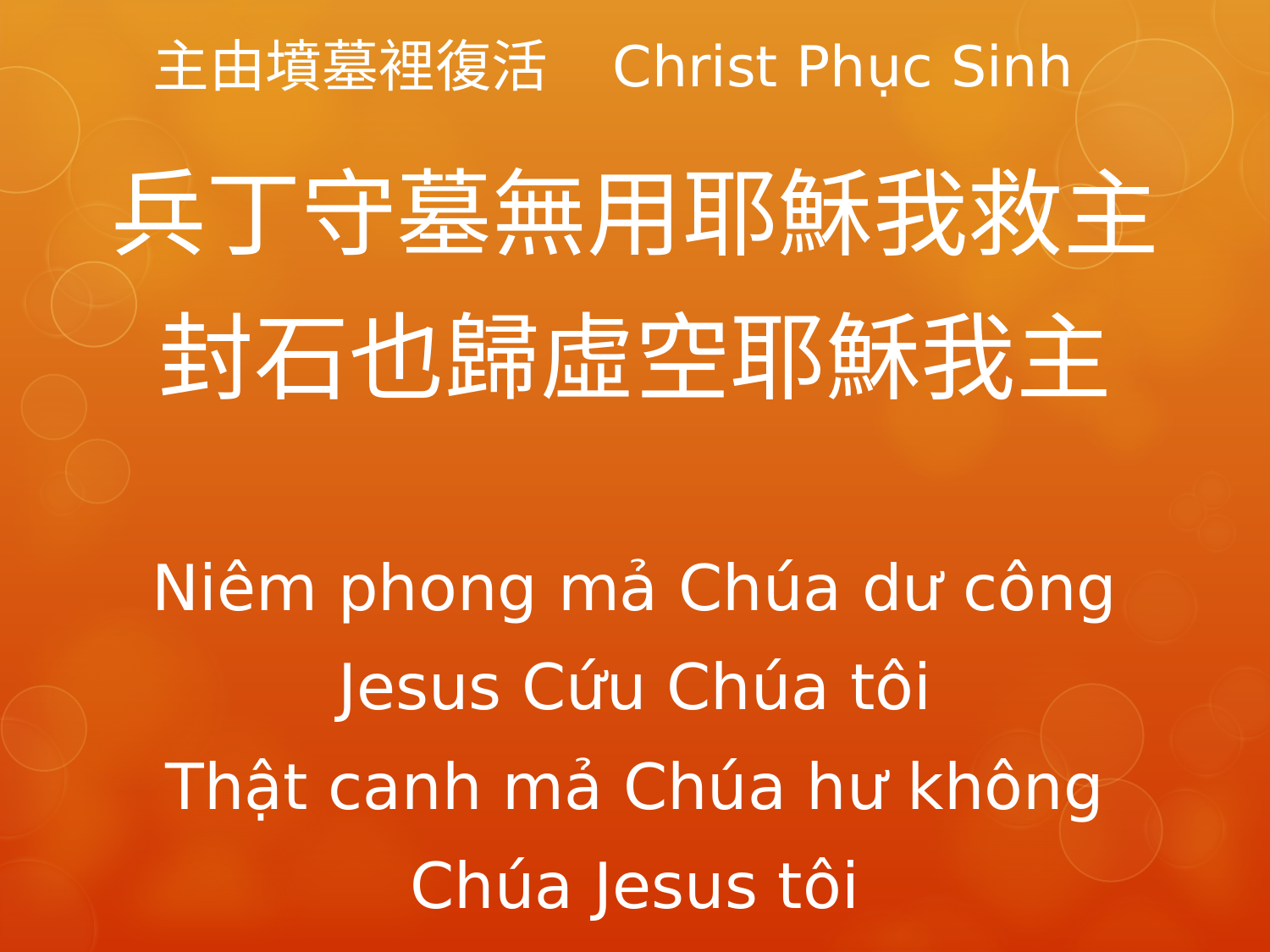

# 主由墳墓裡復活    Christ Phục Sinh
兵丁守墓無用耶穌我救主
封石也歸虛空耶穌我主
Niêm phong mả Chúa dư công
Jesus Cứu Chúa tôi
Thật canh mả Chúa hư không
Chúa Jesus tôi